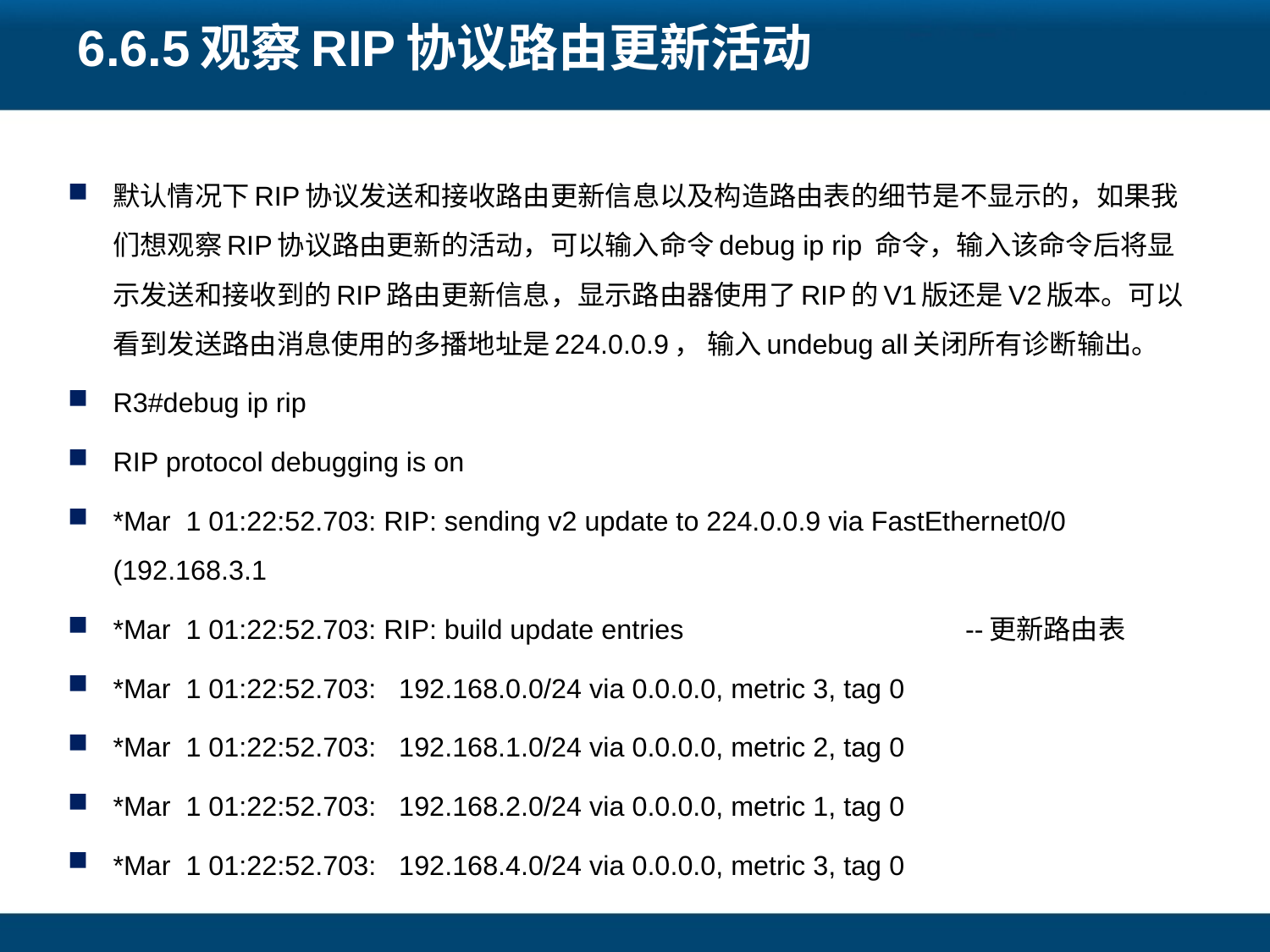

# 6.6.5观察RIP协议路由更新活动
默认情况下RIP协议发送和接收路由更新信息以及构造路由表的细节是不显示的，如果我们想观察RIP协议路由更新的活动，可以输入命令debug ip rip 命令，输入该命令后将显示发送和接收到的RIP路由更新信息，显示路由器使用了RIP的V1版还是V2版本。可以看到发送路由消息使用的多播地址是224.0.0.9， 输入undebug all关闭所有诊断输出。
R3#debug ip rip
RIP protocol debugging is on
*Mar  1 01:22:52.703: RIP: sending v2 update to 224.0.0.9 via FastEthernet0/0 (192.168.3.1
*Mar  1 01:22:52.703: RIP: build update entries                                     --更新路由表
*Mar  1 01:22:52.703:   192.168.0.0/24 via 0.0.0.0, metric 3, tag 0
*Mar  1 01:22:52.703:   192.168.1.0/24 via 0.0.0.0, metric 2, tag 0
*Mar  1 01:22:52.703:   192.168.2.0/24 via 0.0.0.0, metric 1, tag 0
*Mar  1 01:22:52.703:   192.168.4.0/24 via 0.0.0.0, metric 3, tag 0